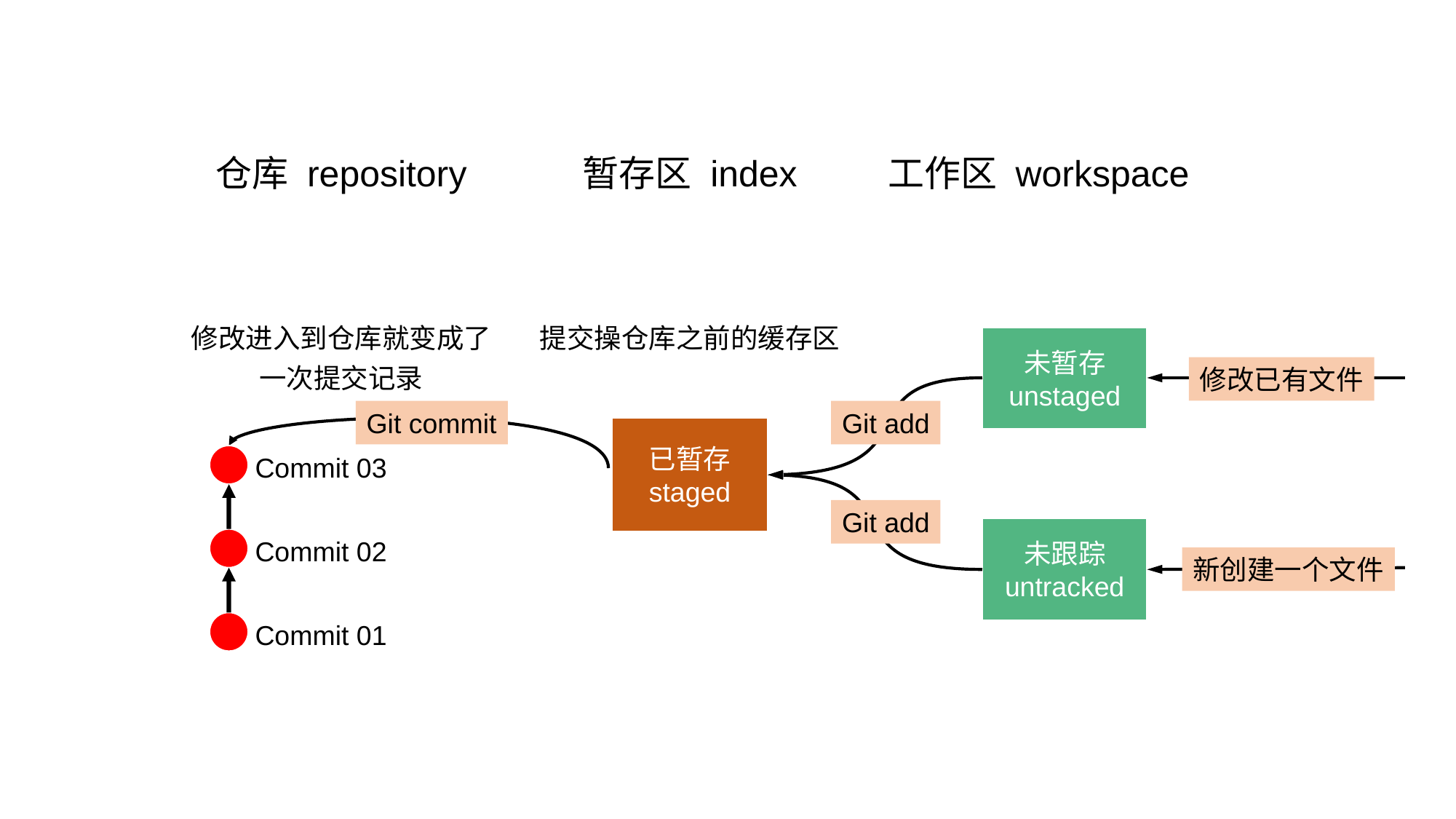

| 仓库 repository | 暂存区 index | 工作区 workspace |
| --- | --- | --- |
| 修改进入到仓库就变成了一次提交记录 | 提交操仓库之前的缓存区 |  |
未暂存
unstaged
修改已有文件
Git commit
Git add
已暂存
staged
Commit 03

Commit 02

Commit 01

Git add
未跟踪
untracked

新创建一个文件